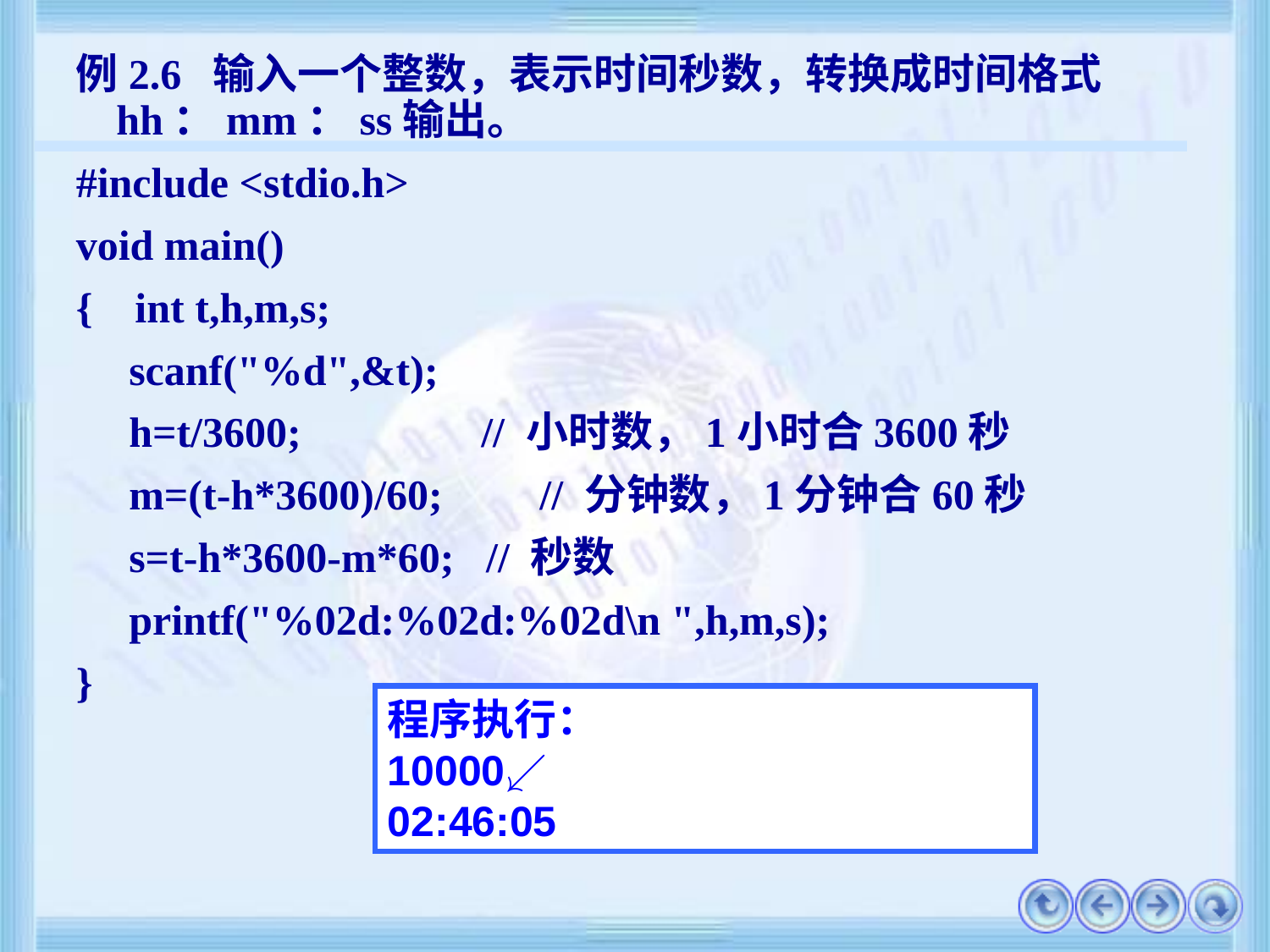

例2.6  输入一个整数，表示时间秒数，转换成时间格式hh：mm：ss输出。
#include <stdio.h>
void main()
{    int t,h,m,s;
     scanf("%d",&t);
     h=t/3600;                 // 小时数，1小时合3600秒
     m=(t-h*3600)/60;	    // 分钟数，1分钟合60秒
     s=t-h*3600-m*60;   // 秒数
     printf("%02d:%02d:%02d\n ",h,m,s);
}
程序执行：
10000↙
02:46:05